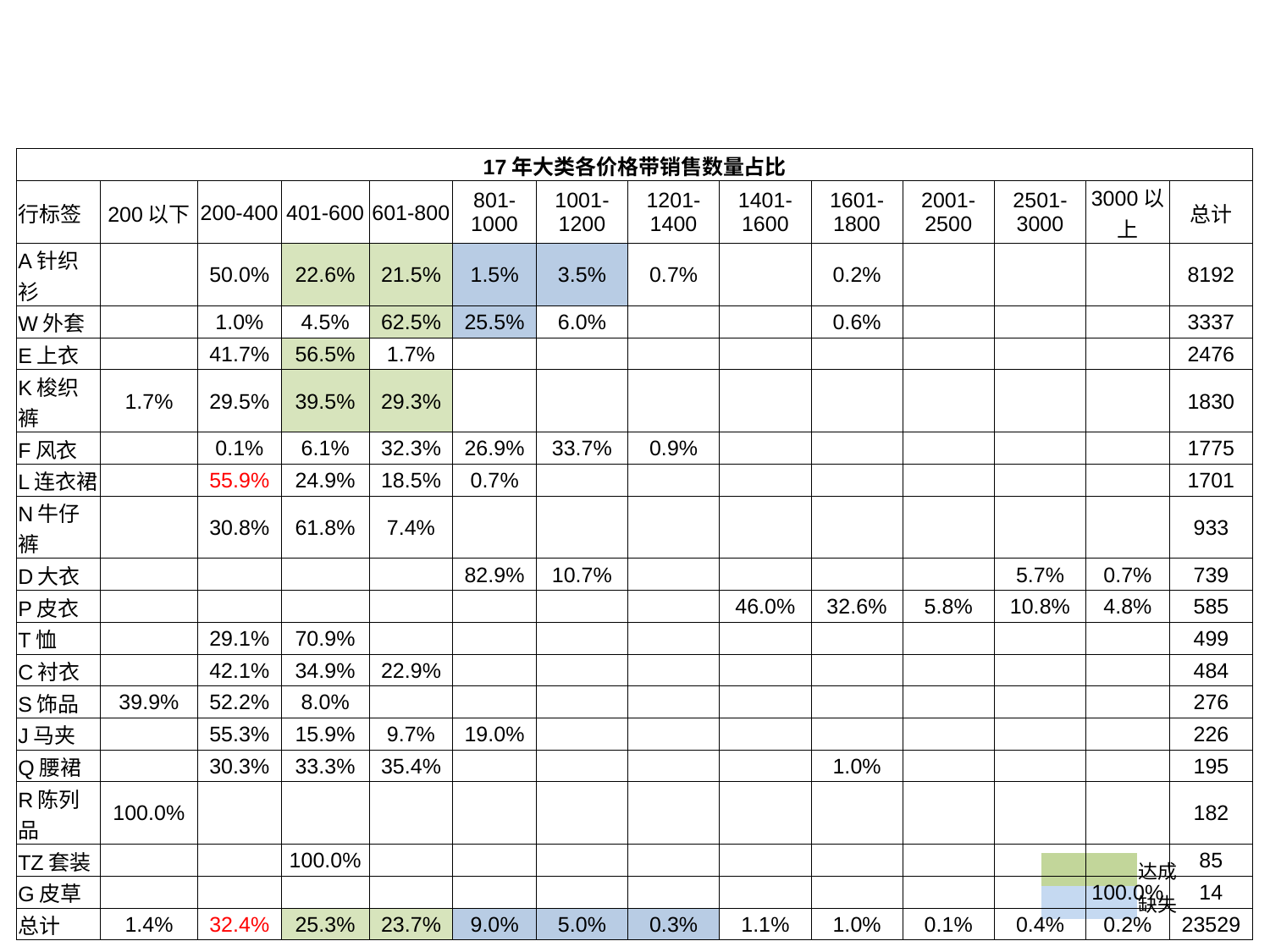

| 17年大类各价格带销售数量占比 |  |  |  |  |  |  |  |  |  |  |  |  |  |
| --- | --- | --- | --- | --- | --- | --- | --- | --- | --- | --- | --- | --- | --- |
| 行标签 | 200以下 | 200-400 | 401-600 | 601-800 | 801-1000 | 1001-1200 | 1201-1400 | 1401-1600 | 1601-1800 | 2001-2500 | 2501-3000 | 3000以上 | 总计 |
| A针织衫 |  | 50.0% | 22.6% | 21.5% | 1.5% | 3.5% | 0.7% |  | 0.2% |  |  |  | 8192 |
| W外套 |  | 1.0% | 4.5% | 62.5% | 25.5% | 6.0% |  |  | 0.6% |  |  |  | 3337 |
| E上衣 |  | 41.7% | 56.5% | 1.7% |  |  |  |  |  |  |  |  | 2476 |
| K梭织裤 | 1.7% | 29.5% | 39.5% | 29.3% |  |  |  |  |  |  |  |  | 1830 |
| F风衣 |  | 0.1% | 6.1% | 32.3% | 26.9% | 33.7% | 0.9% |  |  |  |  |  | 1775 |
| L连衣裙 |  | 55.9% | 24.9% | 18.5% | 0.7% |  |  |  |  |  |  |  | 1701 |
| N牛仔裤 |  | 30.8% | 61.8% | 7.4% |  |  |  |  |  |  |  |  | 933 |
| D大衣 |  |  |  |  | 82.9% | 10.7% |  |  |  |  | 5.7% | 0.7% | 739 |
| P皮衣 |  |  |  |  |  |  |  | 46.0% | 32.6% | 5.8% | 10.8% | 4.8% | 585 |
| T恤 |  | 29.1% | 70.9% |  |  |  |  |  |  |  |  |  | 499 |
| C衬衣 |  | 42.1% | 34.9% | 22.9% |  |  |  |  |  |  |  |  | 484 |
| S饰品 | 39.9% | 52.2% | 8.0% |  |  |  |  |  |  |  |  |  | 276 |
| J马夹 |  | 55.3% | 15.9% | 9.7% | 19.0% |  |  |  |  |  |  |  | 226 |
| Q腰裙 |  | 30.3% | 33.3% | 35.4% |  |  |  |  | 1.0% |  |  |  | 195 |
| R陈列品 | 100.0% |  |  |  |  |  |  |  |  |  |  |  | 182 |
| TZ套装 |  |  | 100.0% |  |  |  |  |  |  |  |  |  | 85 |
| G皮草 |  |  |  |  |  |  |  |  |  |  |  | 100.0% | 14 |
| 总计 | 1.4% | 32.4% | 25.3% | 23.7% | 9.0% | 5.0% | 0.3% | 1.1% | 1.0% | 0.1% | 0.4% | 0.2% | 23529 |
|  | 达成 |
| --- | --- |
|  | 缺失 |